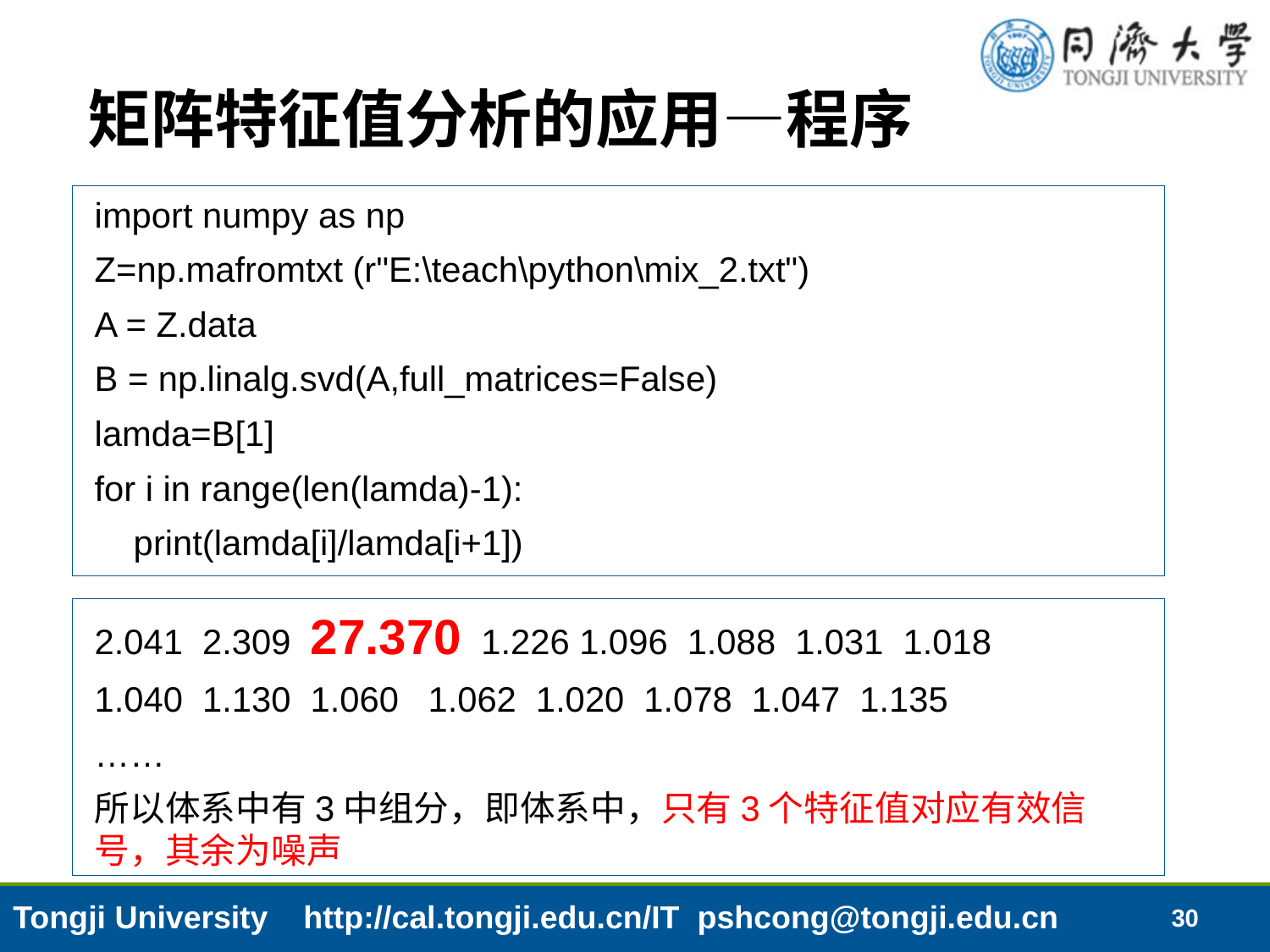

# 矩阵特征值分析的应用—程序
import numpy as np
Z=np.mafromtxt (r"E:\teach\python\mix_2.txt")
A = Z.data
B = np.linalg.svd(A,full_matrices=False)
lamda=B[1]
for i in range(len(lamda)-1):
    print(lamda[i]/lamda[i+1])

2.041  2.309  27.370  1.226 1.096  1.088  1.031  1.018
1.040  1.130  1.060   1.062  1.020  1.078  1.047  1.135
……
所以体系中有3中组分，即体系中，只有3个特征值对应有效信号，其余为噪声